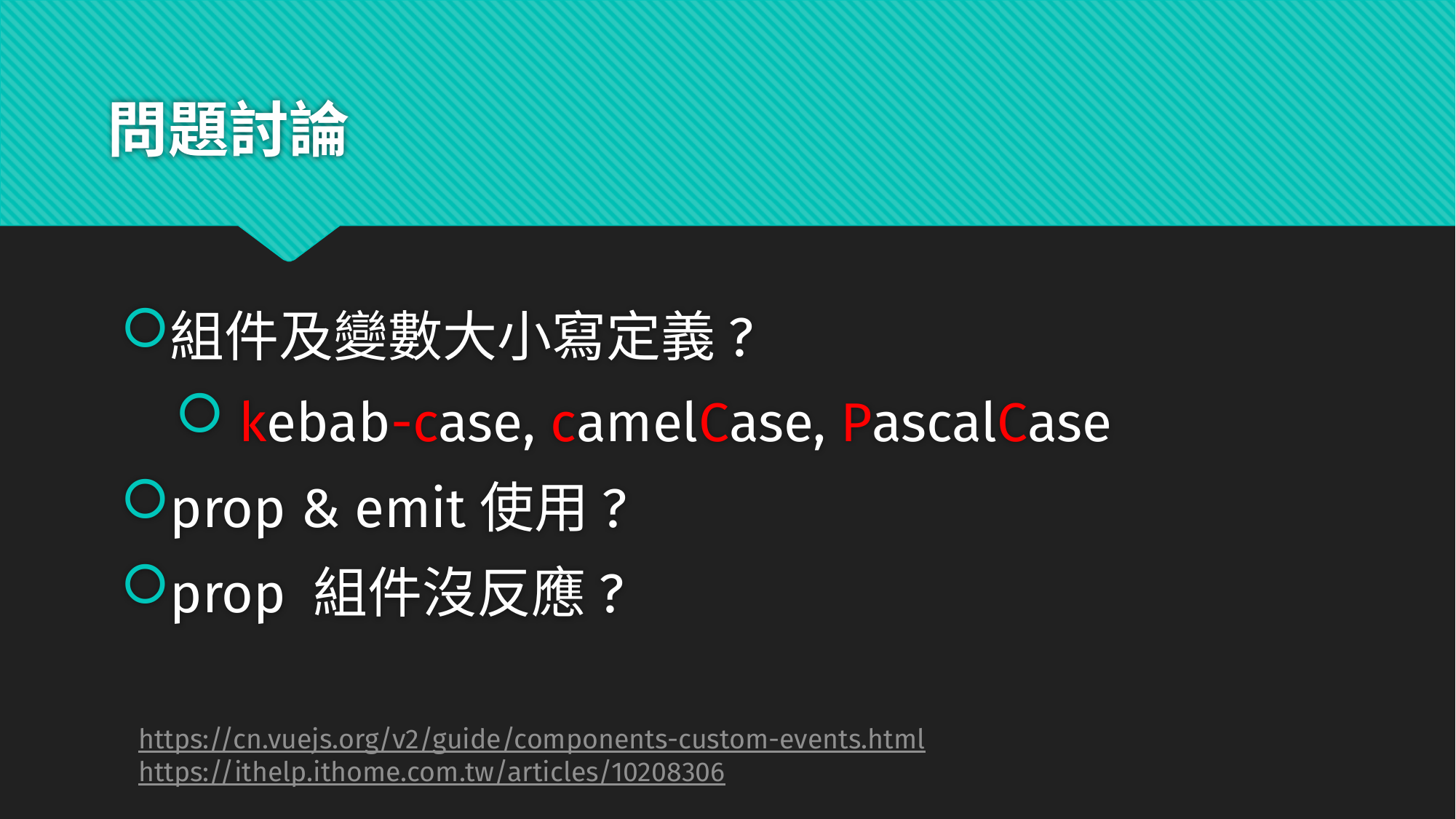

# 問題討論
組件及變數大小寫定義?
 kebab-case, camelCase, PascalCase
prop & emit使用?
prop 組件沒反應?

https://cn.vuejs.org/v2/guide/components-custom-events.html
https://ithelp.ithome.com.tw/articles/10208306